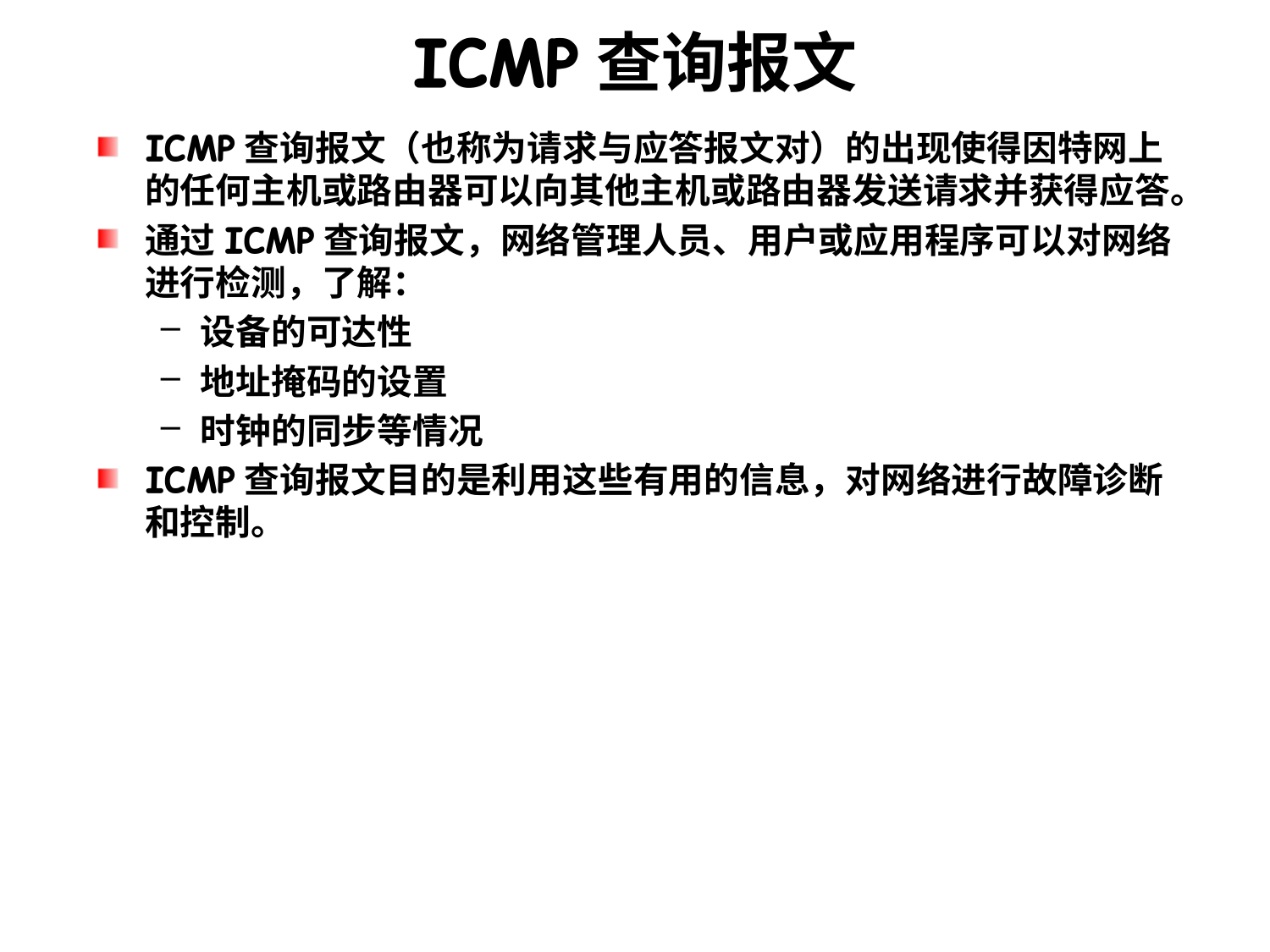

# ICMP查询报文
ICMP查询报文（也称为请求与应答报文对）的出现使得因特网上的任何主机或路由器可以向其他主机或路由器发送请求并获得应答。
通过ICMP查询报文，网络管理人员、用户或应用程序可以对网络进行检测，了解：
设备的可达性
地址掩码的设置
时钟的同步等情况
ICMP查询报文目的是利用这些有用的信息，对网络进行故障诊断和控制。